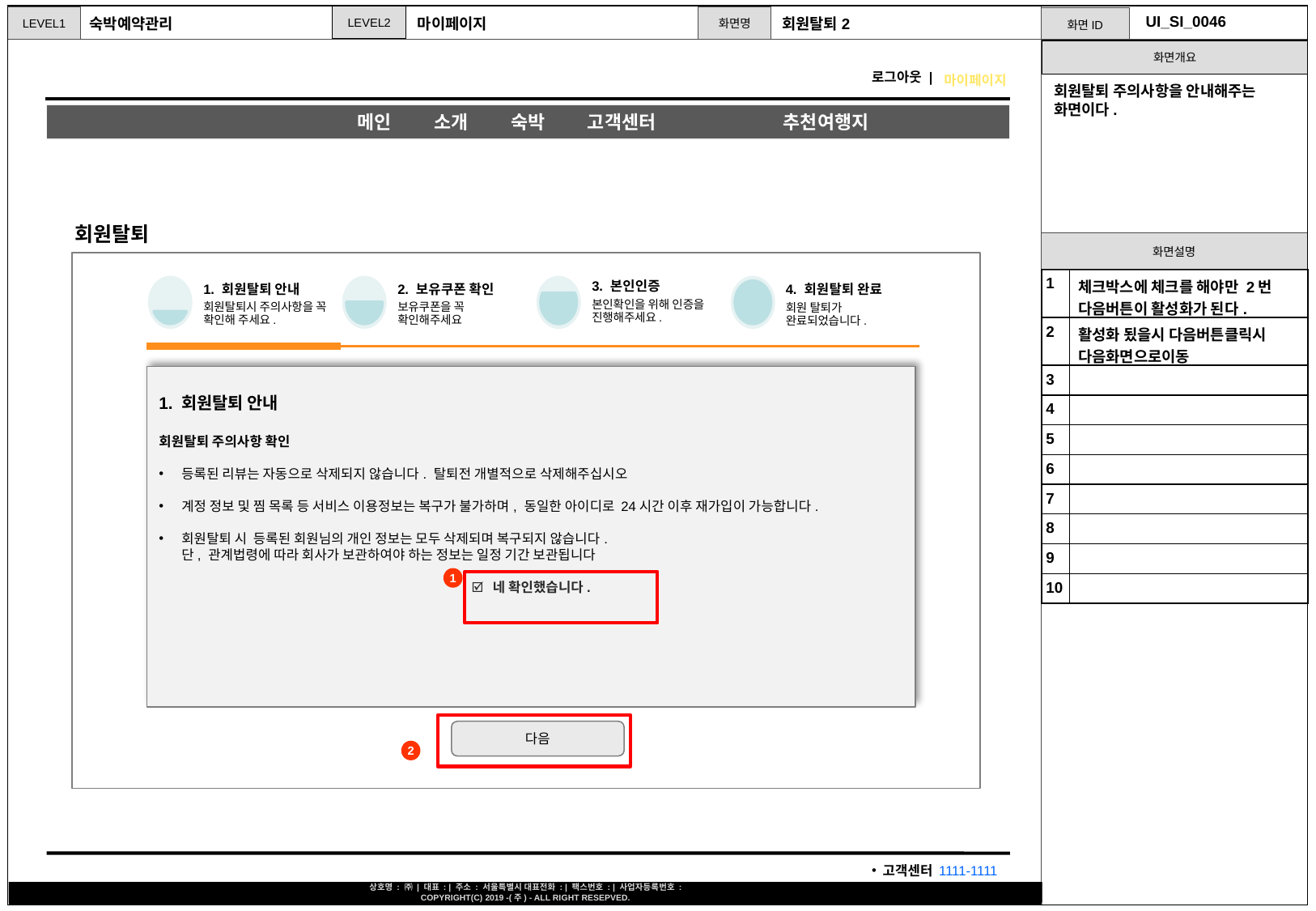

UI_SI_0046
숙박예약관리
마이페이지
회원탈퇴2
마이페이지
회원탈퇴 주의사항을 안내해주는 화면이다.
회원탈퇴

| 1 | 체크박스에 체크를 해야만 2번 다음버튼이 활성화가 된다. |
| --- | --- |
| 2 | 활성화 됬을시 다음버튼클릭시 다음화면으로이동 |
| 3 |  |
| 4 |  |
| 5 |  |
| 6 |  |
| 7 |  |
| 8 |  |
| 9 |  |
| 10 |  |

1. 회원탈퇴 안내
회원탈퇴시 주의사항을 꼭 확인해 주세요.

2. 보유쿠폰 확인
보유쿠폰을 꼭 확인해주세요

4. 회원탈퇴 완료
회원 탈퇴가 완료되었습니다.
3. 본인인증
본인확인을 위해 인증을 진행해주세요.

1. 회원탈퇴 안내

회원탈퇴 주의사항 확인

등록된 리뷰는 자동으로 삭제되지 않습니다. 탈퇴전 개별적으로 삭제해주십시오
계정 정보 및 찜 목록 등 서비스 이용정보는 복구가 불가하며, 동일한 아이디로 24시간 이후 재가입이 가능합니다.
회원탈퇴 시  등록된 회원님의 개인 정보는 모두 삭제되며 복구되지 않습니다.
단, 관계법령에 따라 회사가 보관하여야 하는 정보는 일정 기간 보관됩니다

🗹  네 확인했습니다.
1

다음
2